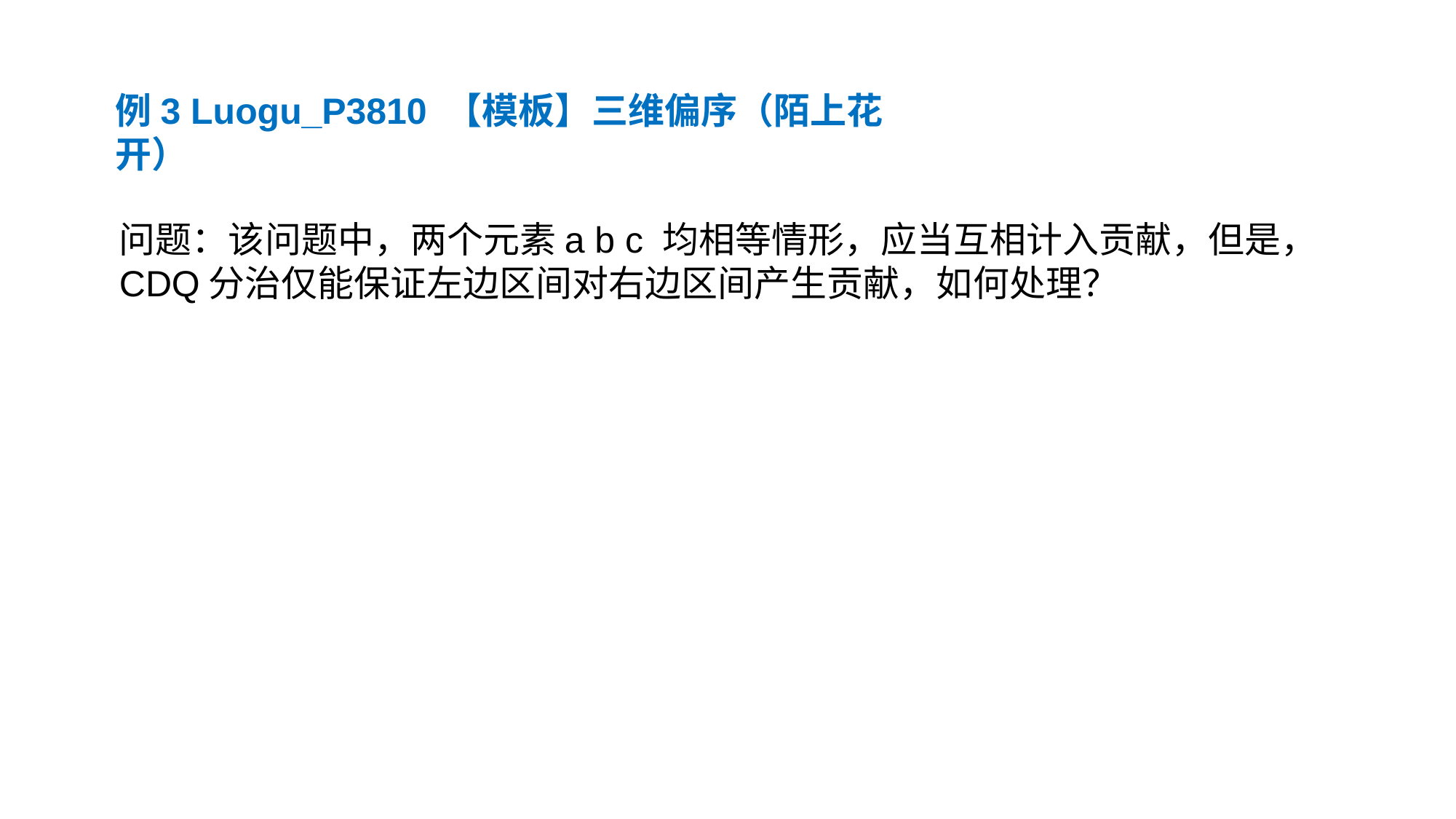

例3 Luogu_P3810 【模板】三维偏序（陌上花开）
问题：该问题中，两个元素a b c 均相等情形，应当互相计入贡献，但是，CDQ分治仅能保证左边区间对右边区间产生贡献，如何处理？